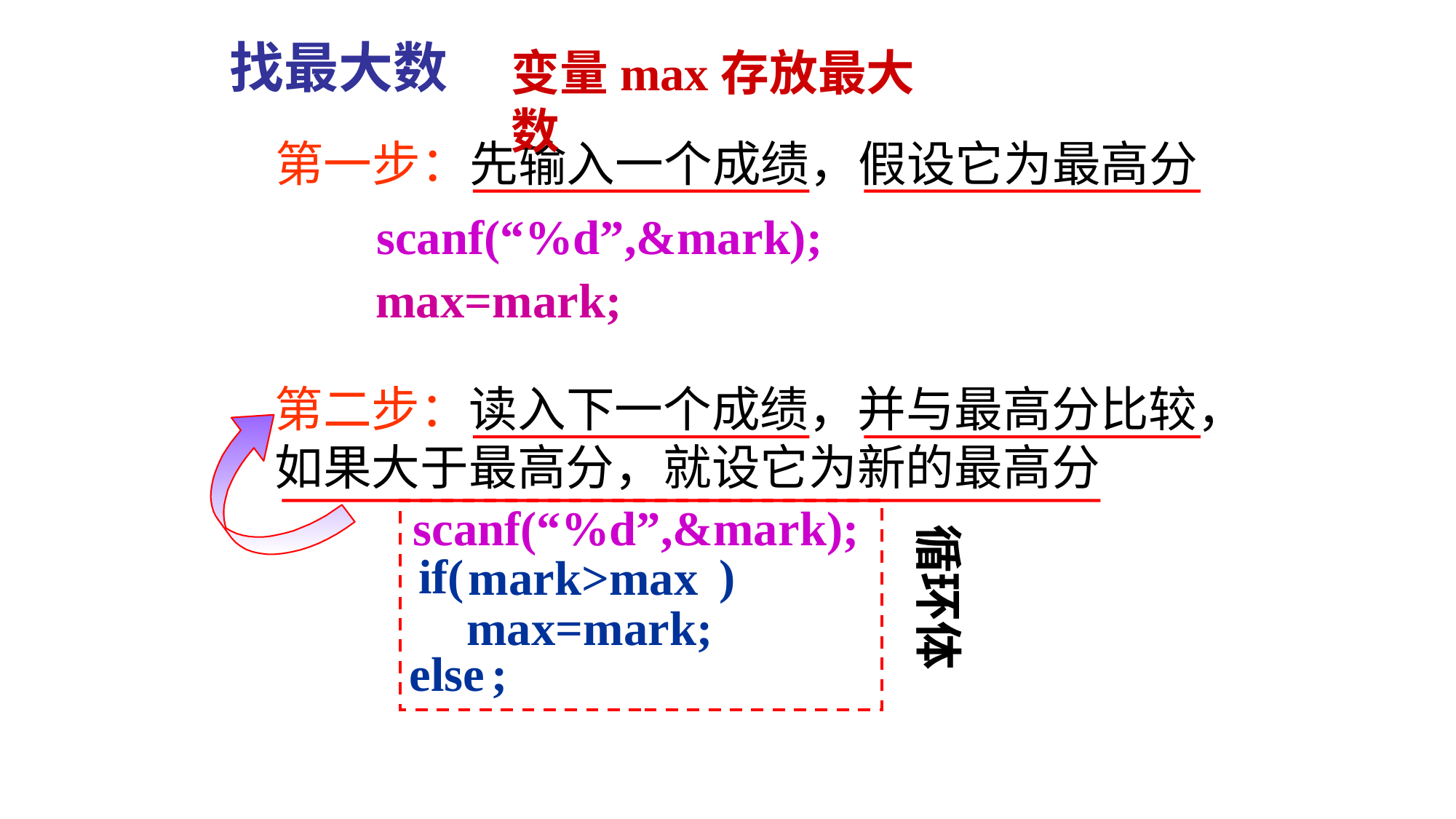

# 找最大数
变量max存放最大数
第一步：先输入一个成绩，假设它为最高分

scanf(“%d”,&mark);
max=mark;
第二步：读入下一个成绩，并与最高分比较，如果大于最高分，就设它为新的最高分

scanf(“%d”,&mark);

循环体
mark>max
if(                     )
max=mark;
else
;